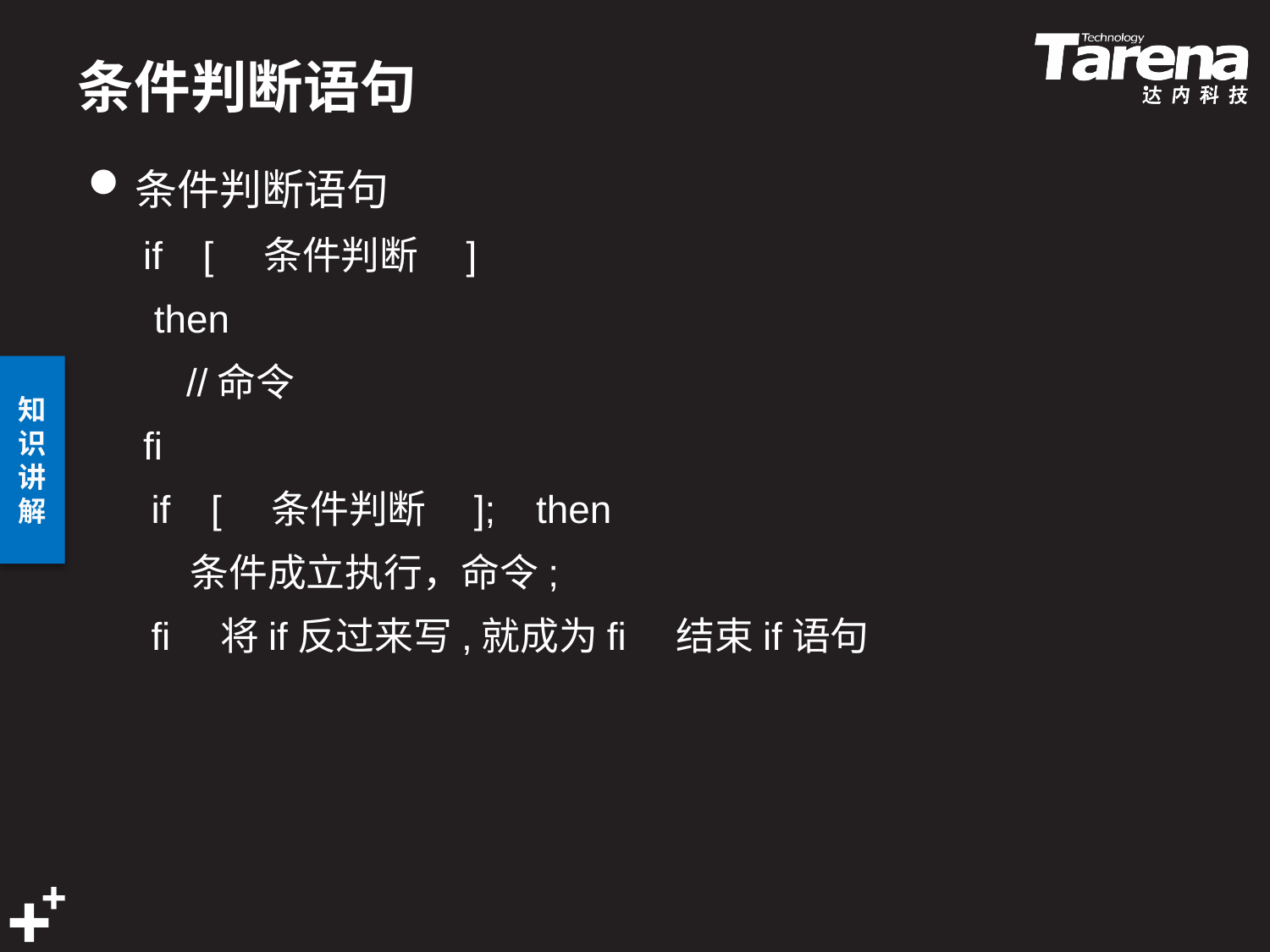

# 条件判断语句
条件判断语句
if  [  条件判断  ]
 then
    //命令
fi
if  [  条件判断  ];  then 
 条件成立执行，命令;   
fi  将if反过来写,就成为fi  结束if语句

  